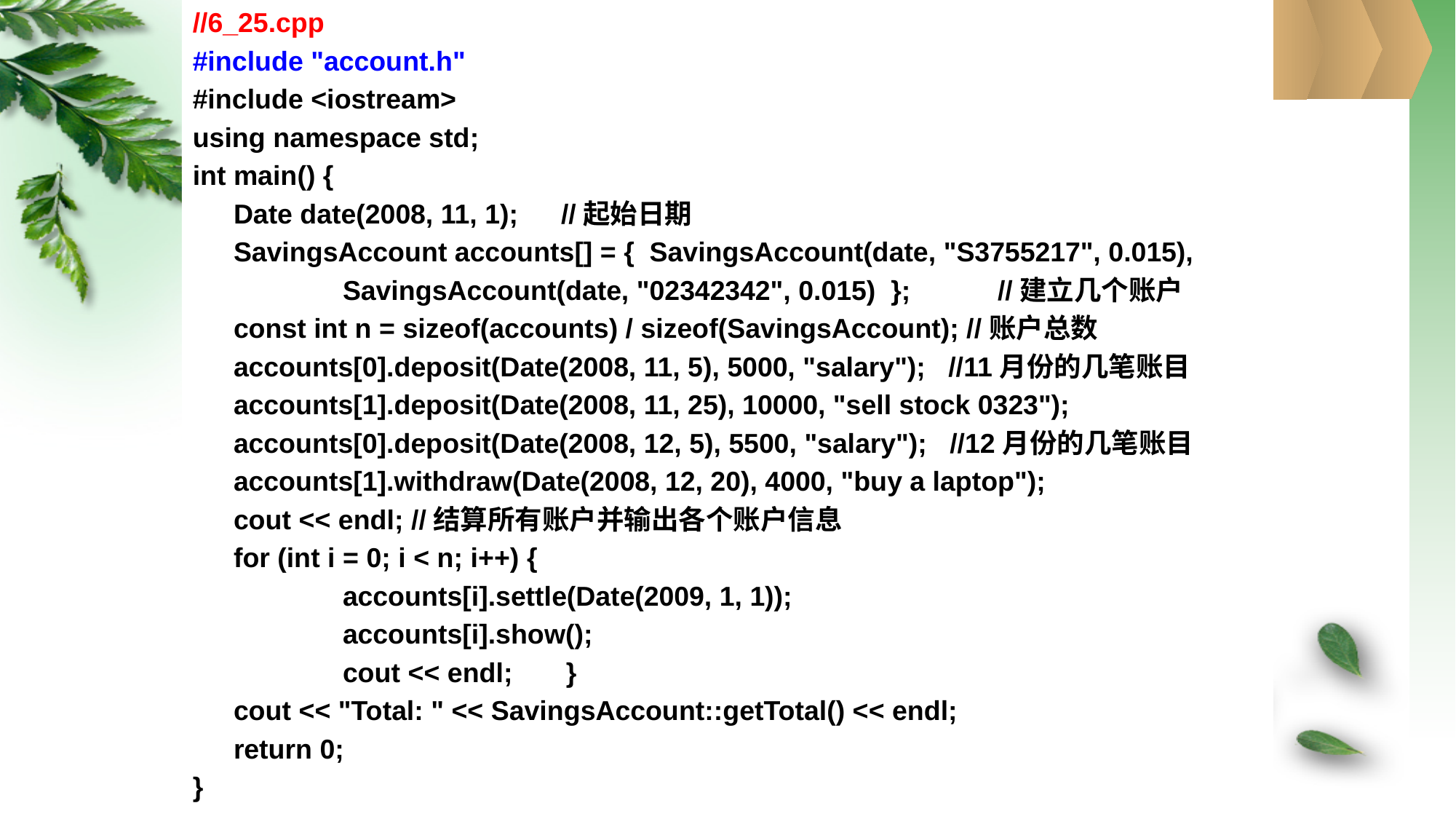

//6_25.cpp
#include "account.h"
#include <iostream>
using namespace std;
int main() {
	Date date(2008, 11, 1);	//起始日期
	SavingsAccount accounts[] = {  SavingsAccount(date, "S3755217", 0.015),
		SavingsAccount(date, "02342342", 0.015)  }; 	//建立几个账户
	const int n = sizeof(accounts) / sizeof(SavingsAccount); //账户总数
	accounts[0].deposit(Date(2008, 11, 5), 5000, "salary");   //11月份的几笔账目
	accounts[1].deposit(Date(2008, 11, 25), 10000, "sell stock 0323");
	accounts[0].deposit(Date(2008, 12, 5), 5500, "salary");   //12月份的几笔账目
	accounts[1].withdraw(Date(2008, 12, 20), 4000, "buy a laptop");
	cout << endl; //结算所有账户并输出各个账户信息
	for (int i = 0; i < n; i++) {
		accounts[i].settle(Date(2009, 1, 1));
		accounts[i].show();
		cout << endl;       }
	cout << "Total: " << SavingsAccount::getTotal() << endl;
	return 0;
}